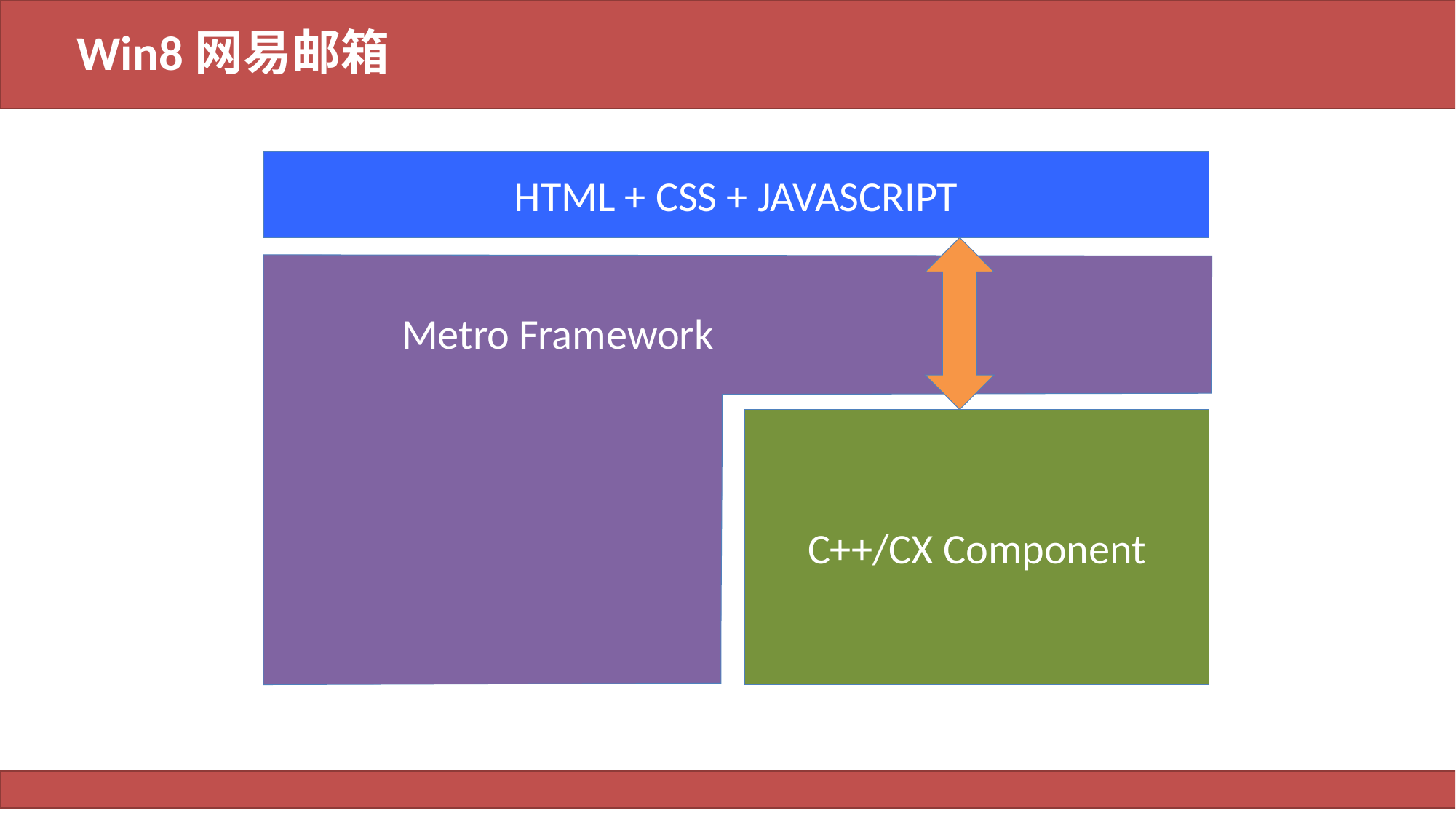

# Win8网易邮箱
HTML + CSS + JAVASCRIPT

             Metro Framework
C++/CX Component